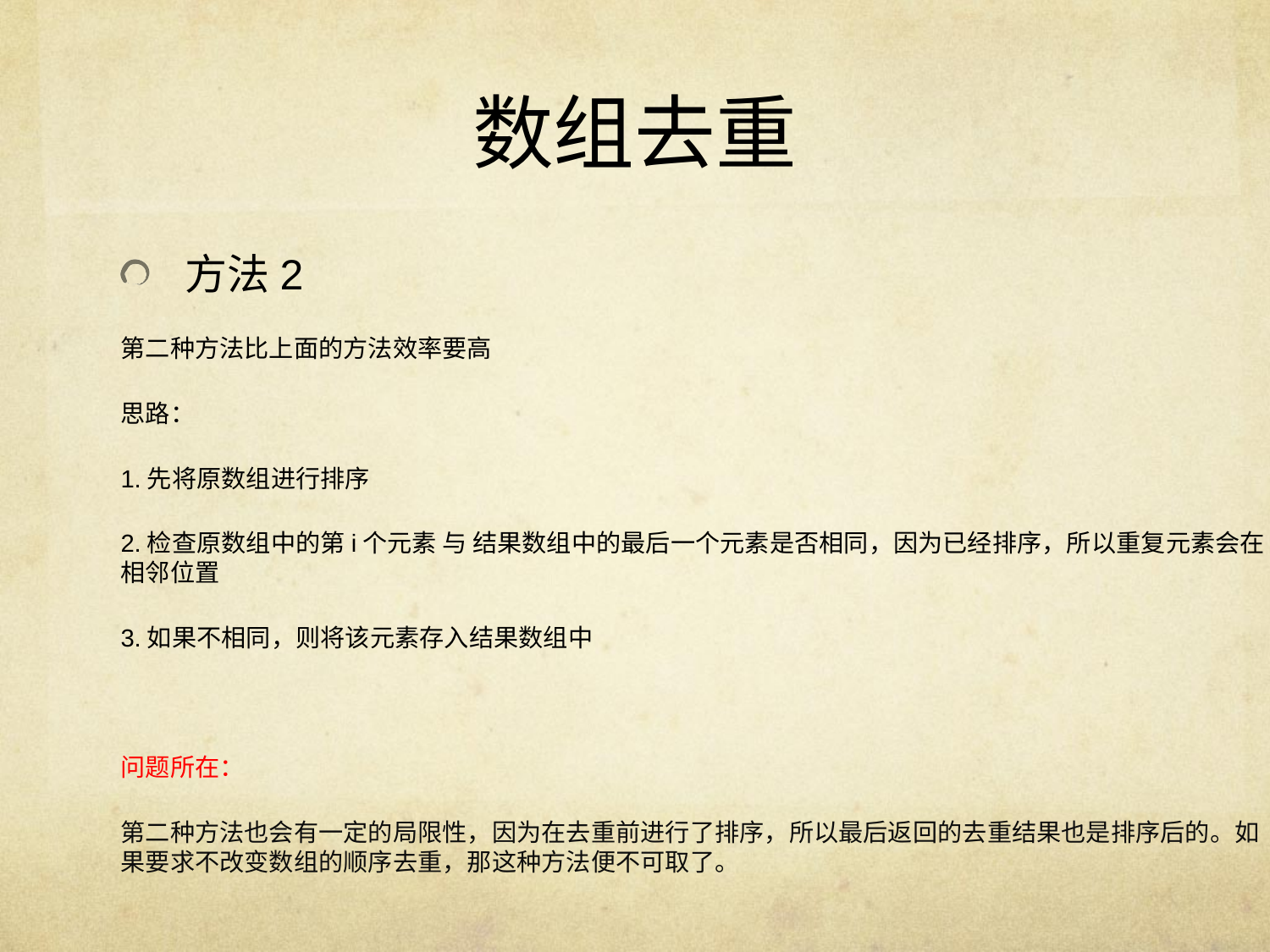

# 数组去重
方法2
第二种方法比上面的方法效率要高
思路：
1.先将原数组进行排序
2.检查原数组中的第i个元素 与 结果数组中的最后一个元素是否相同，因为已经排序，所以重复元素会在相邻位置
3.如果不相同，则将该元素存入结果数组中

问题所在：
第二种方法也会有一定的局限性，因为在去重前进行了排序，所以最后返回的去重结果也是排序后的。如果要求不改变数组的顺序去重，那这种方法便不可取了。